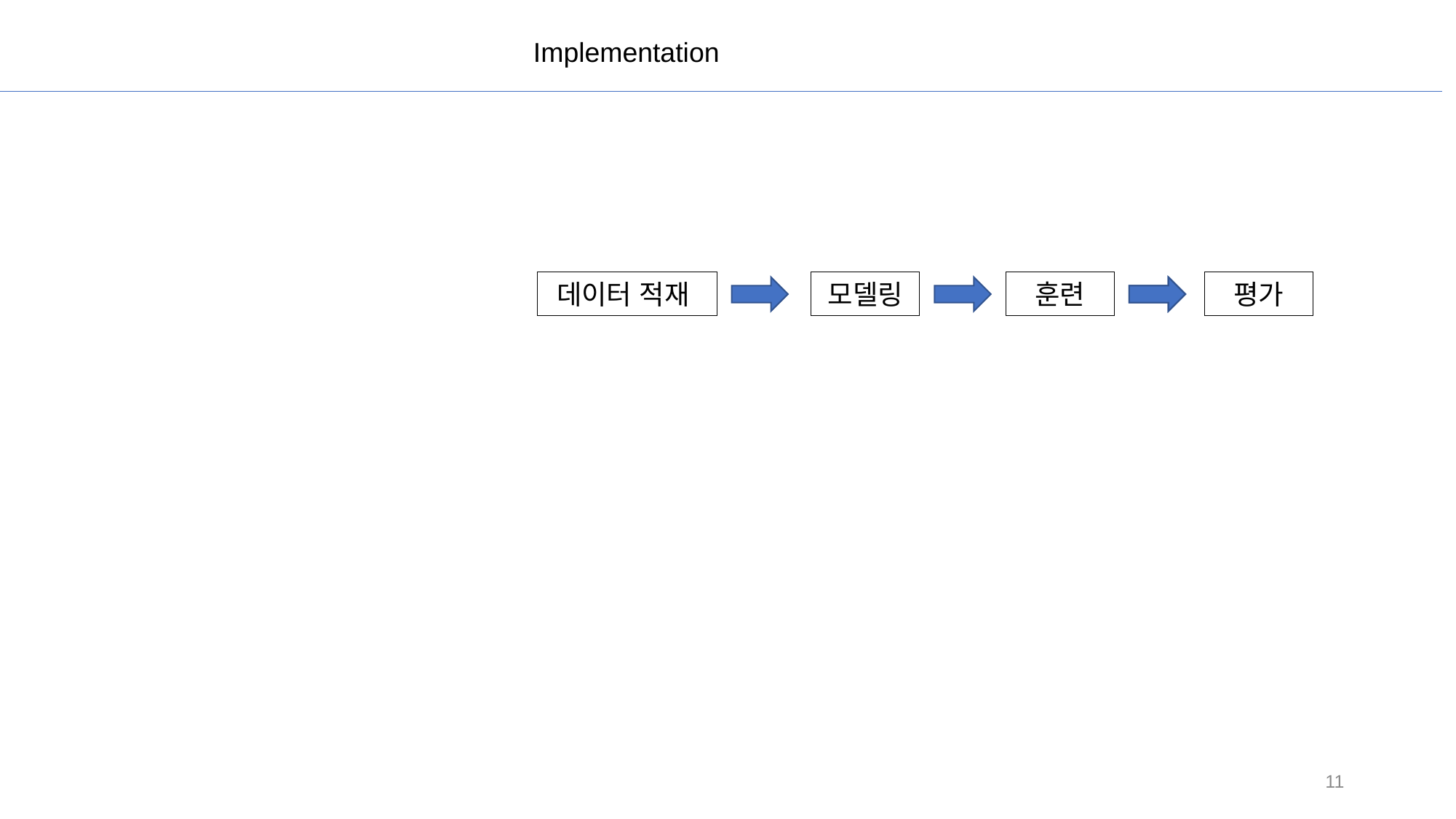

Implementation
데이터 적재
모델링
훈련
평가

11